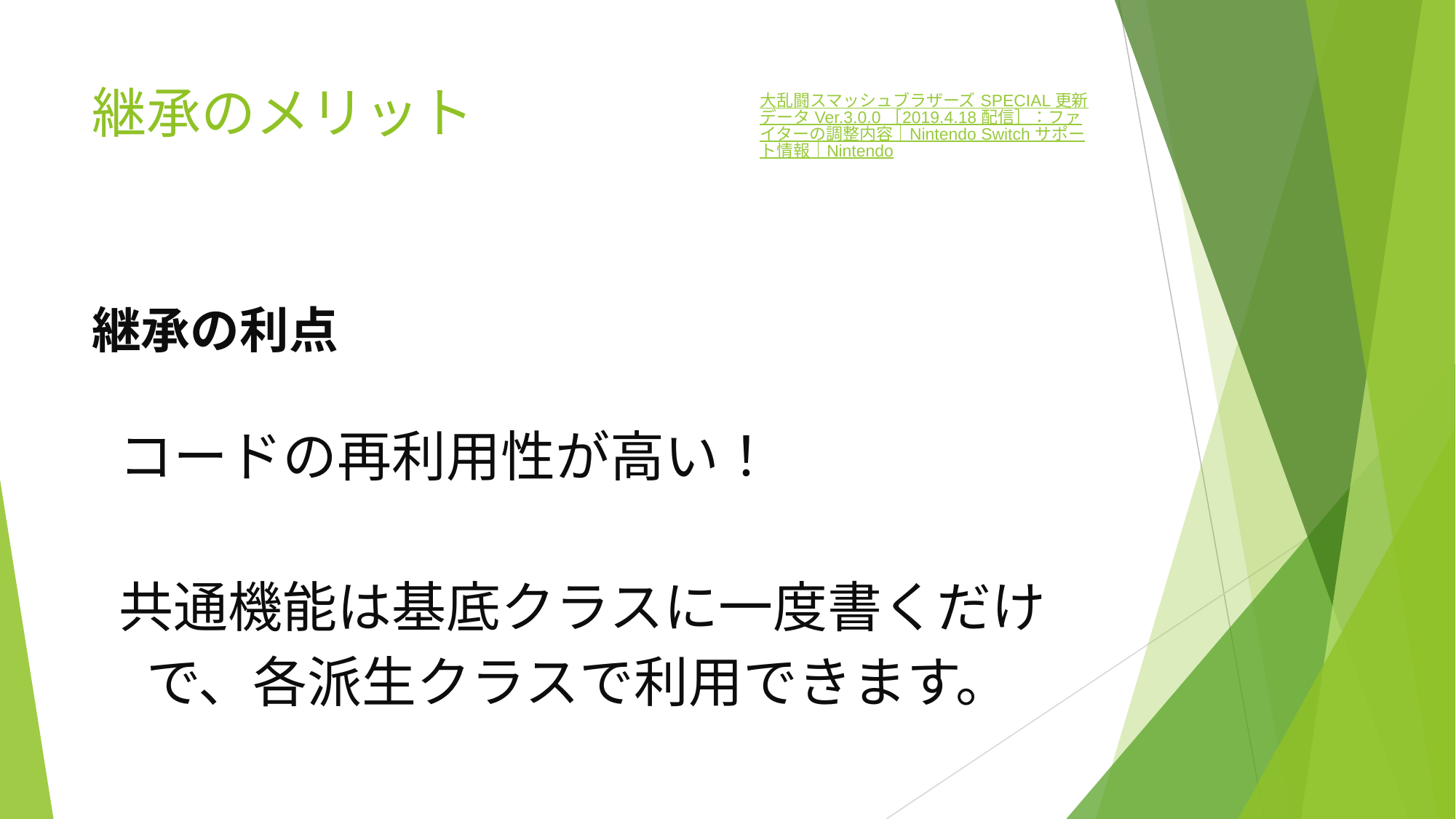

# 継承のメリット

大乱闘スマッシュブラザーズ SPECIAL 更新データ Ver.3.0.0 ［2019.4.18 配信］：ファイターの調整内容｜Nintendo Switch サポート情報｜Nintendo
継承の利点

コードの再利用性が高い！

共通機能は基底クラスに一度書くだけで、各派生クラスで利用できます。